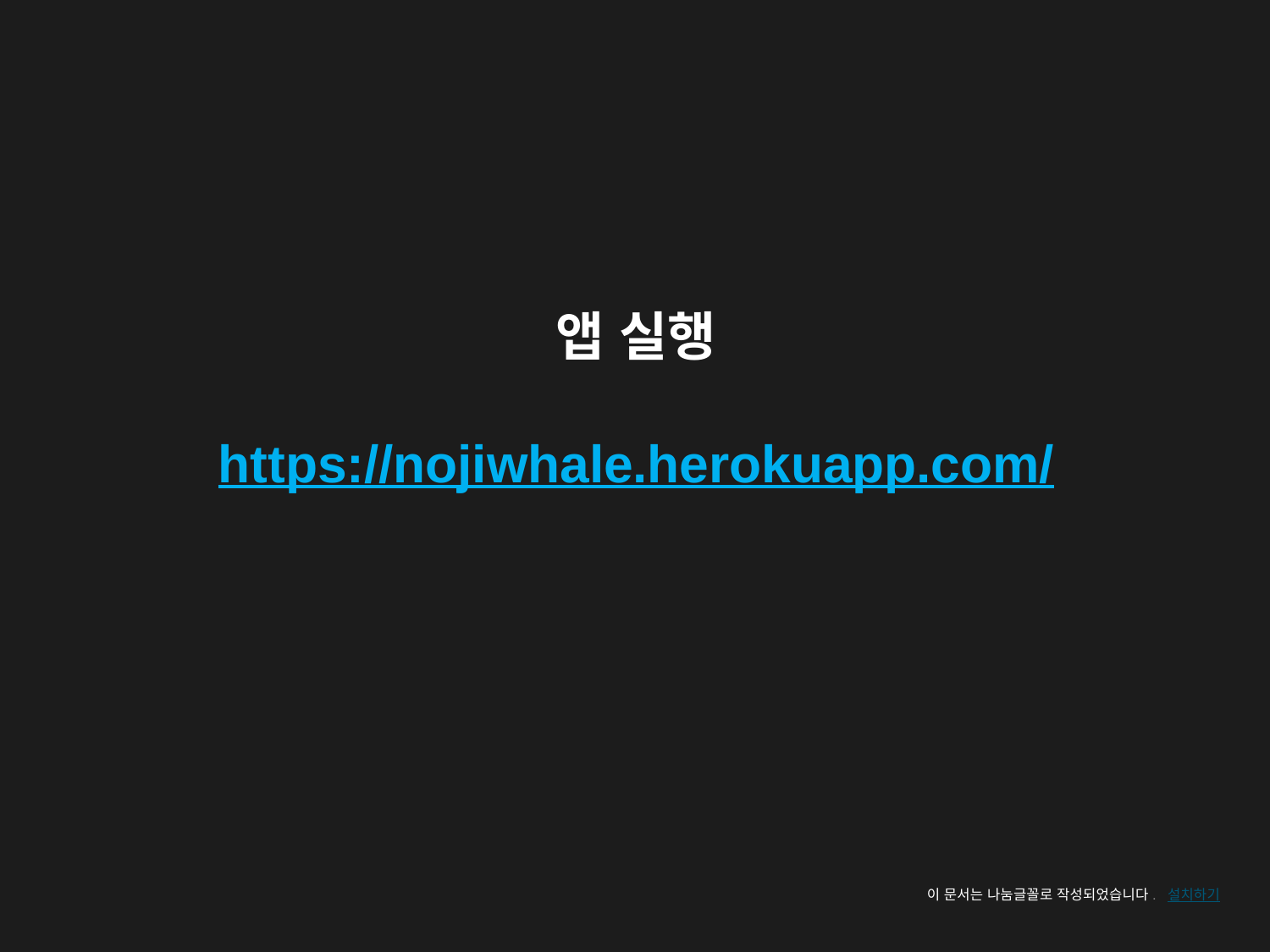

# 앱 실행 https://nojiwhale.herokuapp.com/
이 문서는 나눔글꼴로 작성되었습니다.  설치하기